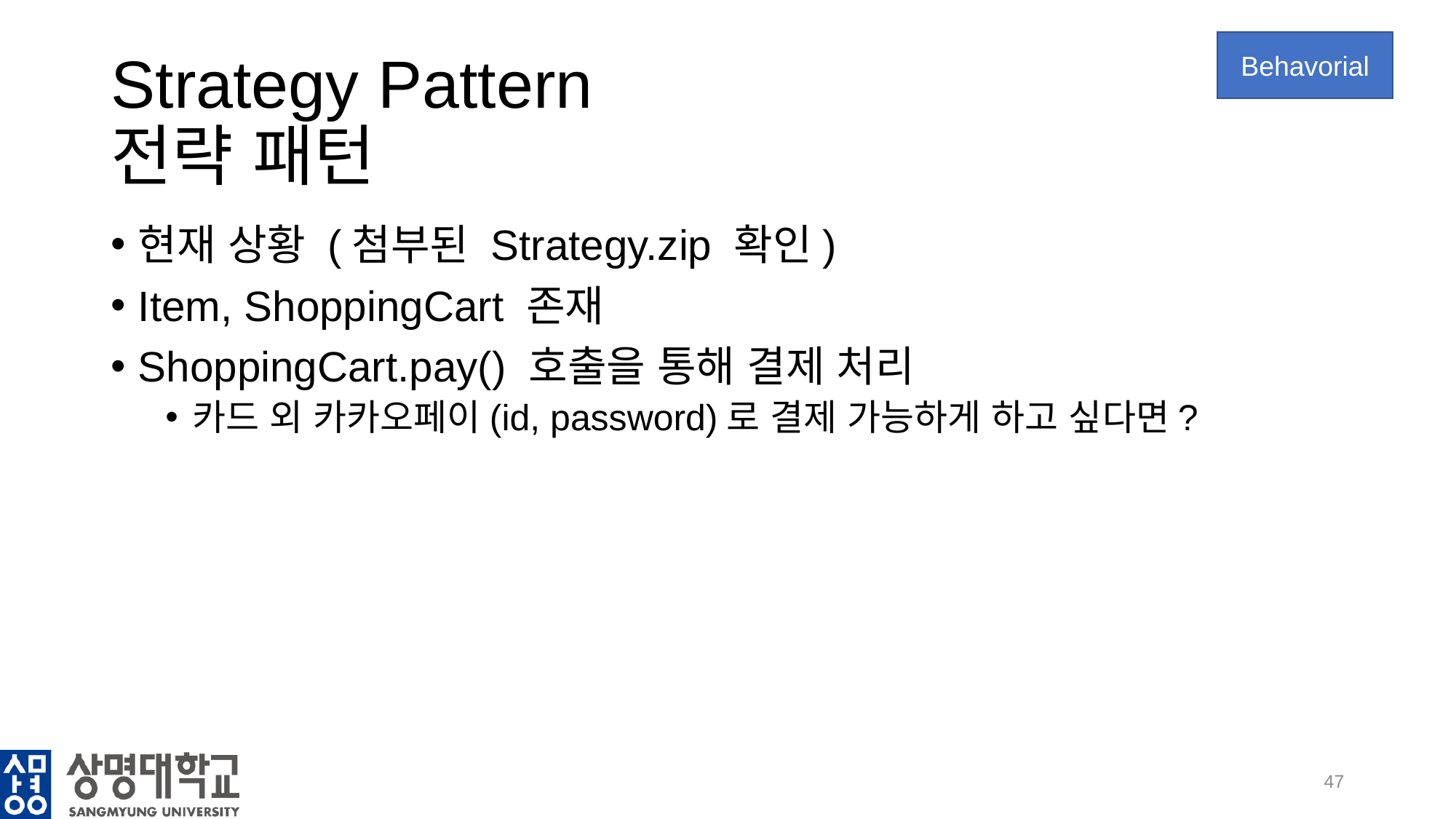

Behavorial
# Strategy Pattern 전략 패턴
현재 상황 (첨부된 Strategy.zip 확인)
Item, ShoppingCart 존재
ShoppingCart.pay() 호출을 통해 결제 처리
카드 외 카카오페이(id, password)로 결제 가능하게 하고 싶다면?

47